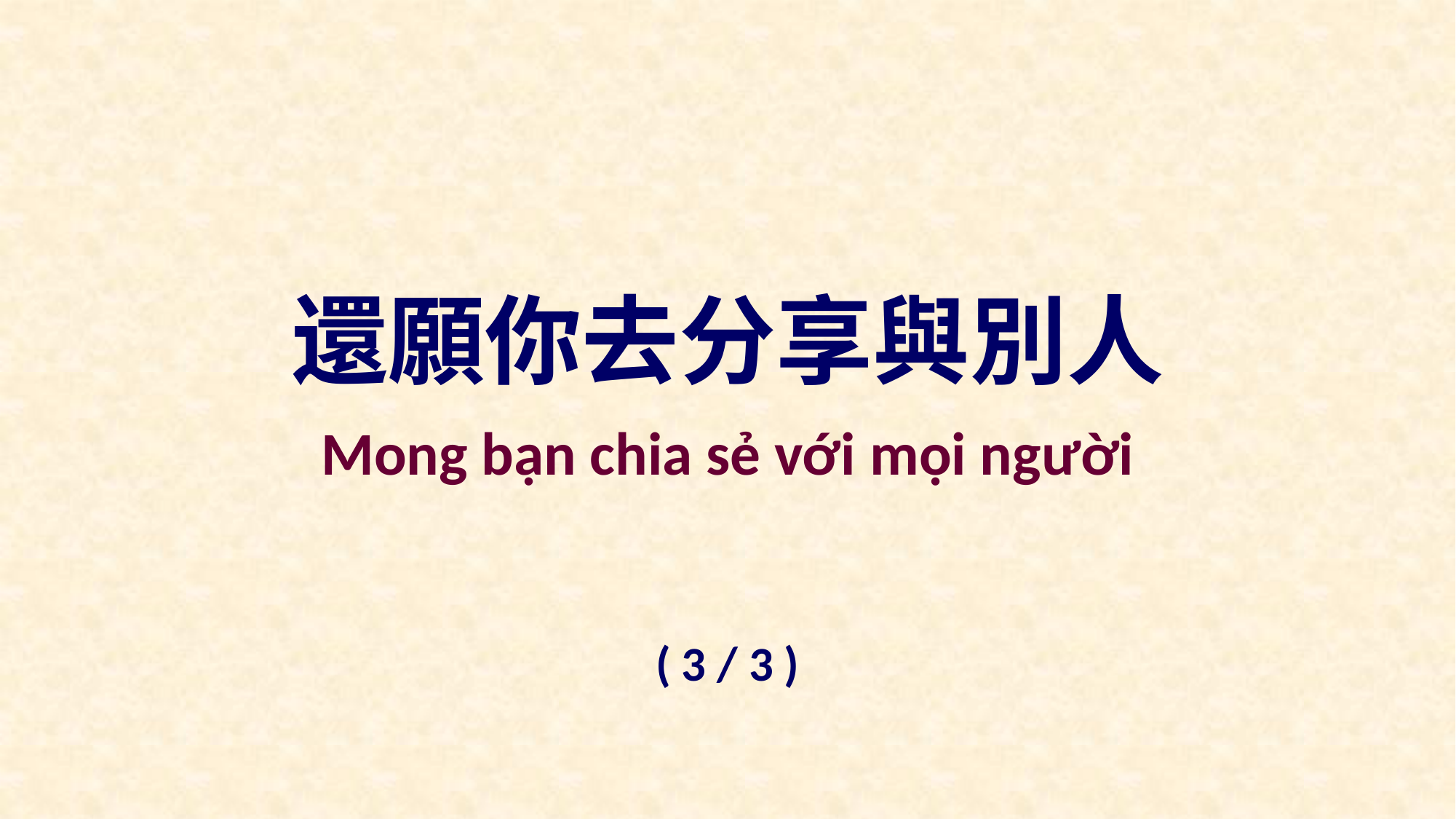

還願你去分享與別人
Mong bạn chia sẻ với mọi người
( 3 / 3 )